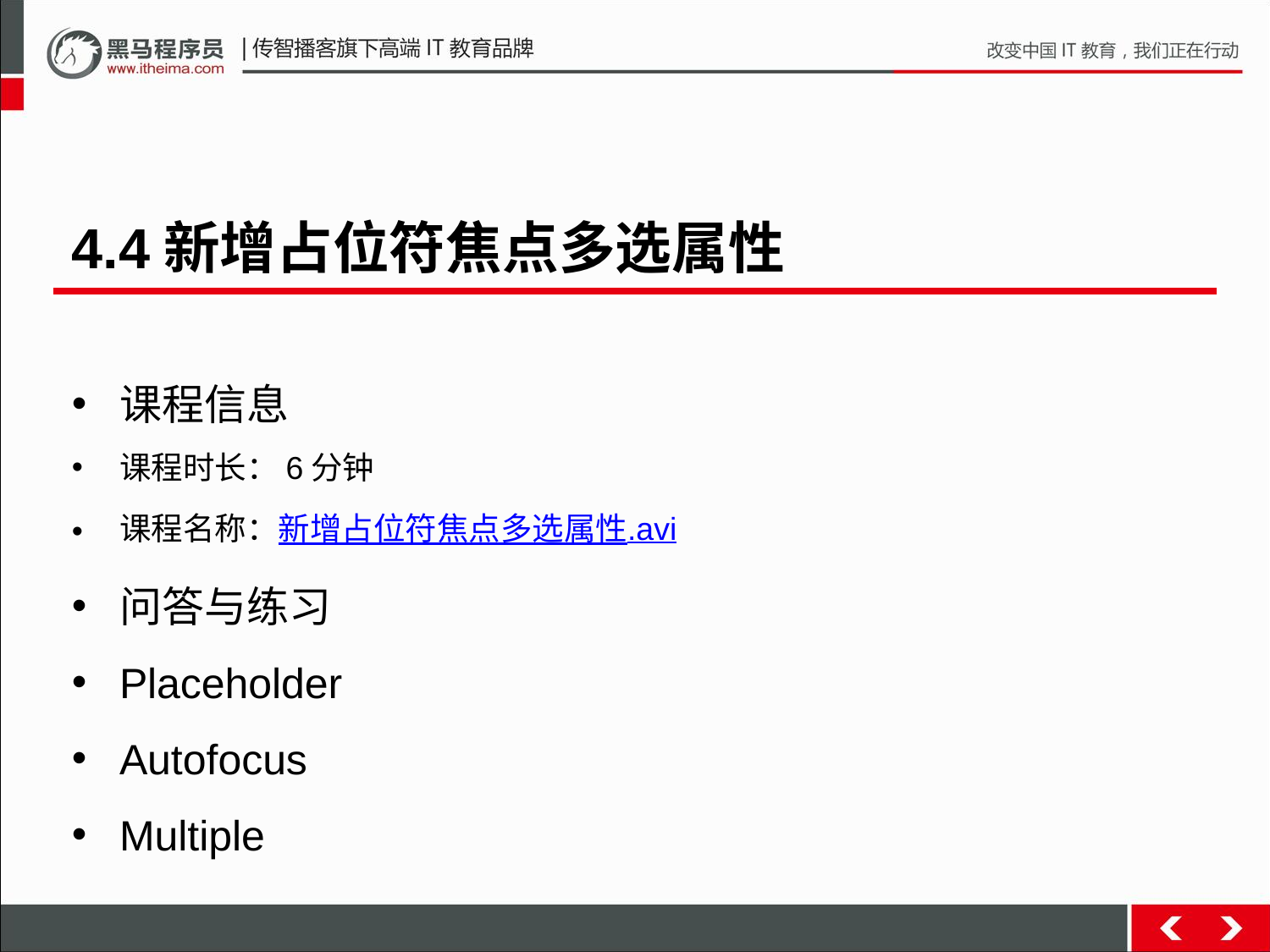

4.4新增占位符焦点多选属性
课程信息
课程时长：6分钟
课程名称：新增占位符焦点多选属性.avi
问答与练习
Placeholder
Autofocus
Multiple